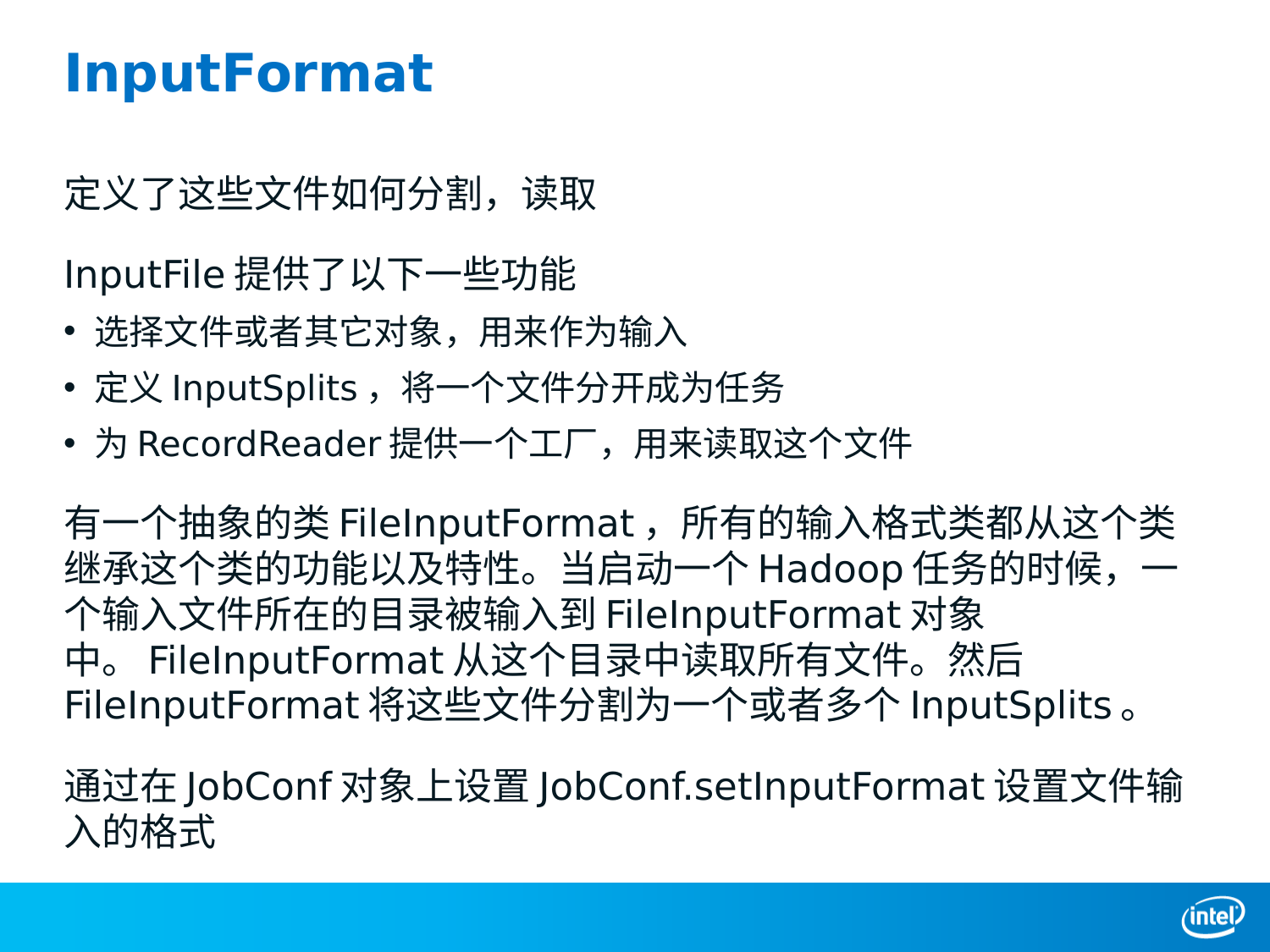

# InputFormat
定义了这些文件如何分割，读取
InputFile提供了以下一些功能
选择文件或者其它对象，用来作为输入
定义InputSplits，将一个文件分开成为任务
为RecordReader提供一个工厂，用来读取这个文件
有一个抽象的类FileInputFormat，所有的输入格式类都从这个类继承这个类的功能以及特性。当启动一个Hadoop任务的时候，一个输入文件所在的目录被输入到FileInputFormat对象中。FileInputFormat从这个目录中读取所有文件。然后FileInputFormat将这些文件分割为一个或者多个InputSplits。
通过在JobConf对象上设置JobConf.setInputFormat设置文件输入的格式